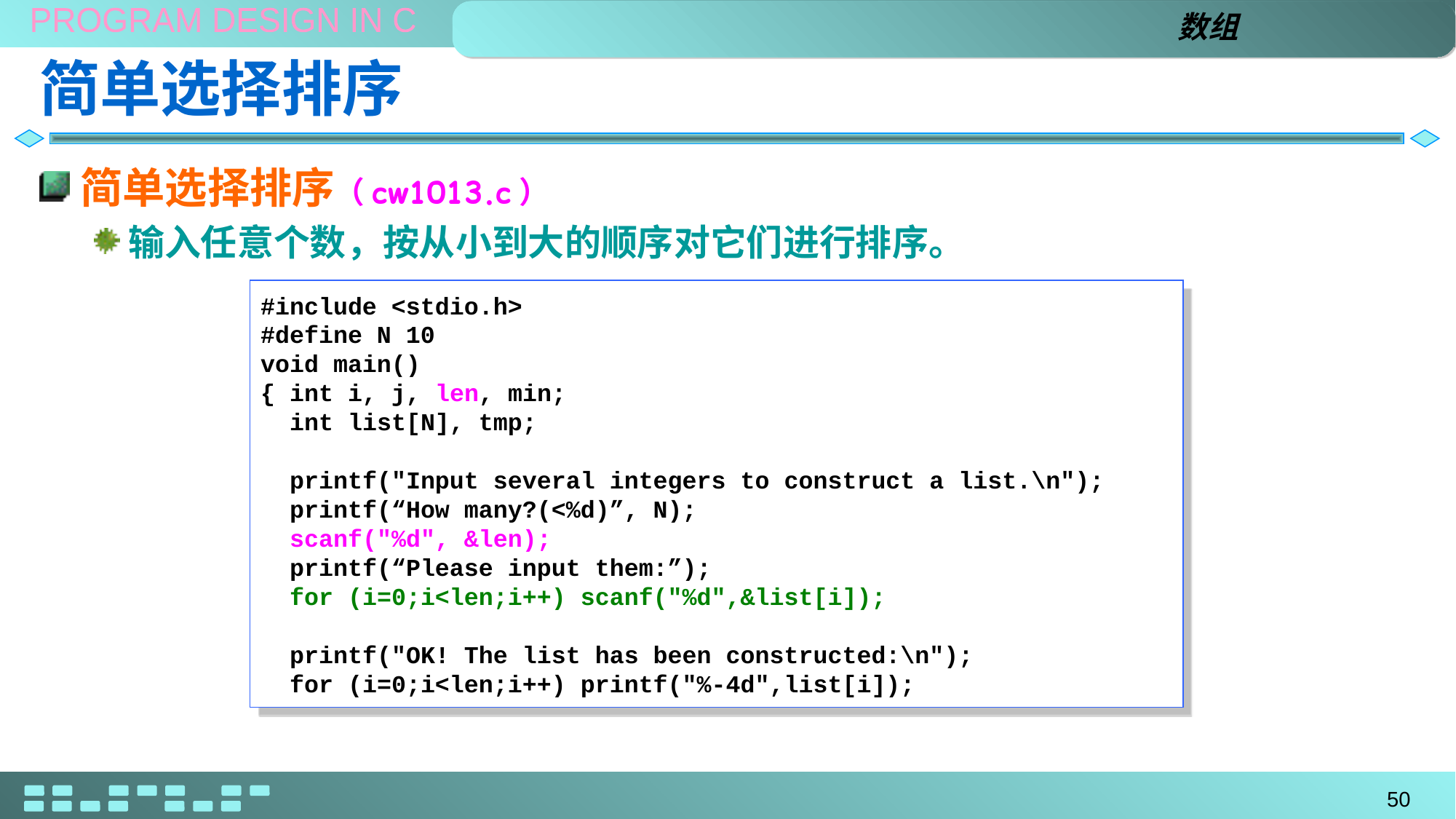

数组
# 简单选择排序
简单选择排序（cw1013.c）
输入任意个数，按从小到大的顺序对它们进行排序。
#include <stdio.h>
#define N 10
void main()
{ int i, j, len, min;
  int list[N], tmp;

  printf("Input several integers to construct a list.\n");
  printf(“How many?(<%d)”, N);
  scanf("%d", &len);
  printf(“Please input them:”);
  for (i=0;i<len;i++) scanf("%d",&list[i]);

  printf("OK! The list has been constructed:\n");
  for (i=0;i<len;i++) printf("%-4d",list[i]);
50